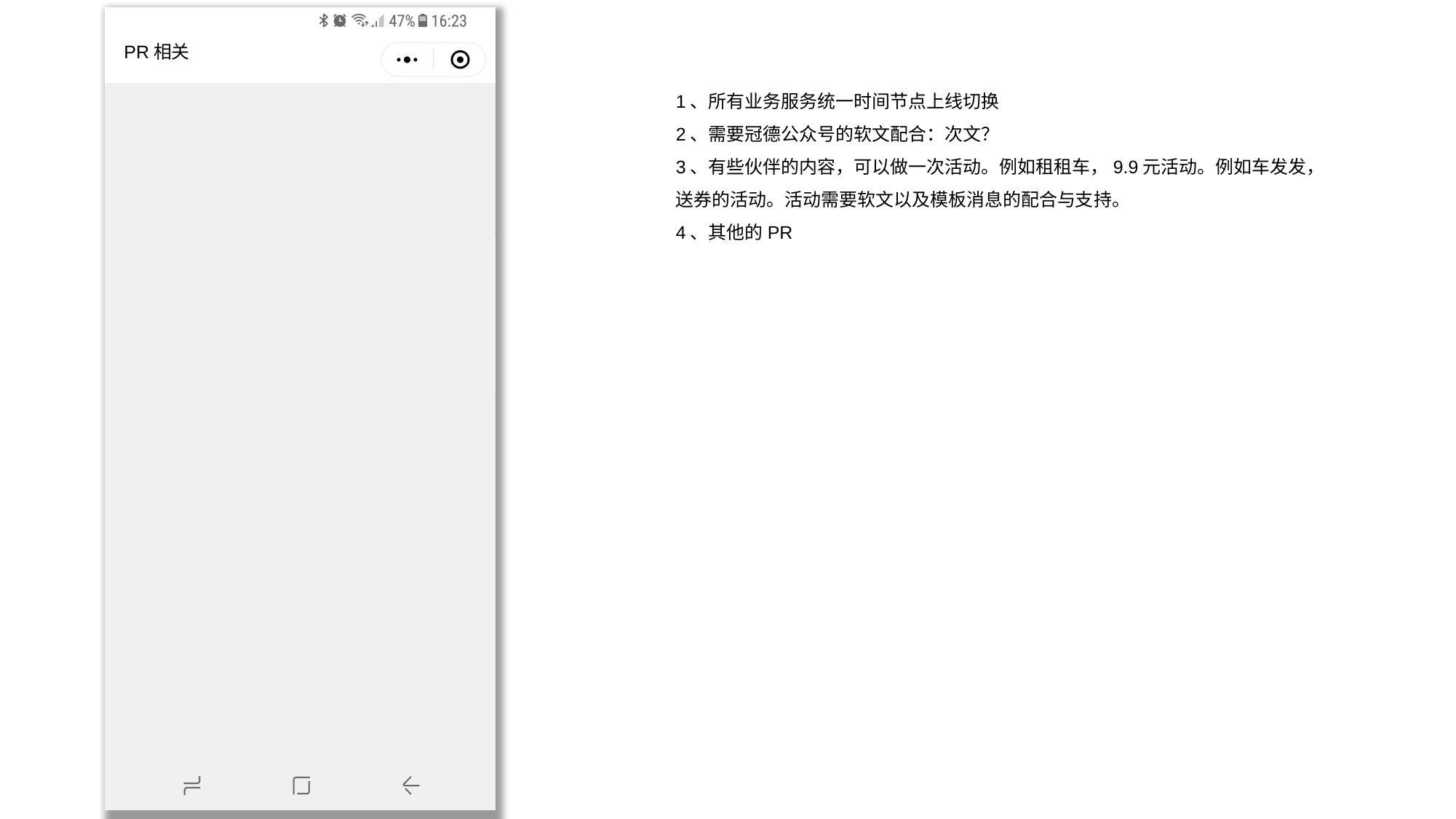

# PR相关
1、所有业务服务统一时间节点上线切换
2、需要冠德公众号的软文配合：次文？
3、有些伙伴的内容，可以做一次活动。例如租租车，9.9元活动。例如车发发，送券的活动。活动需要软文以及模板消息的配合与支持。
4、其他的PR